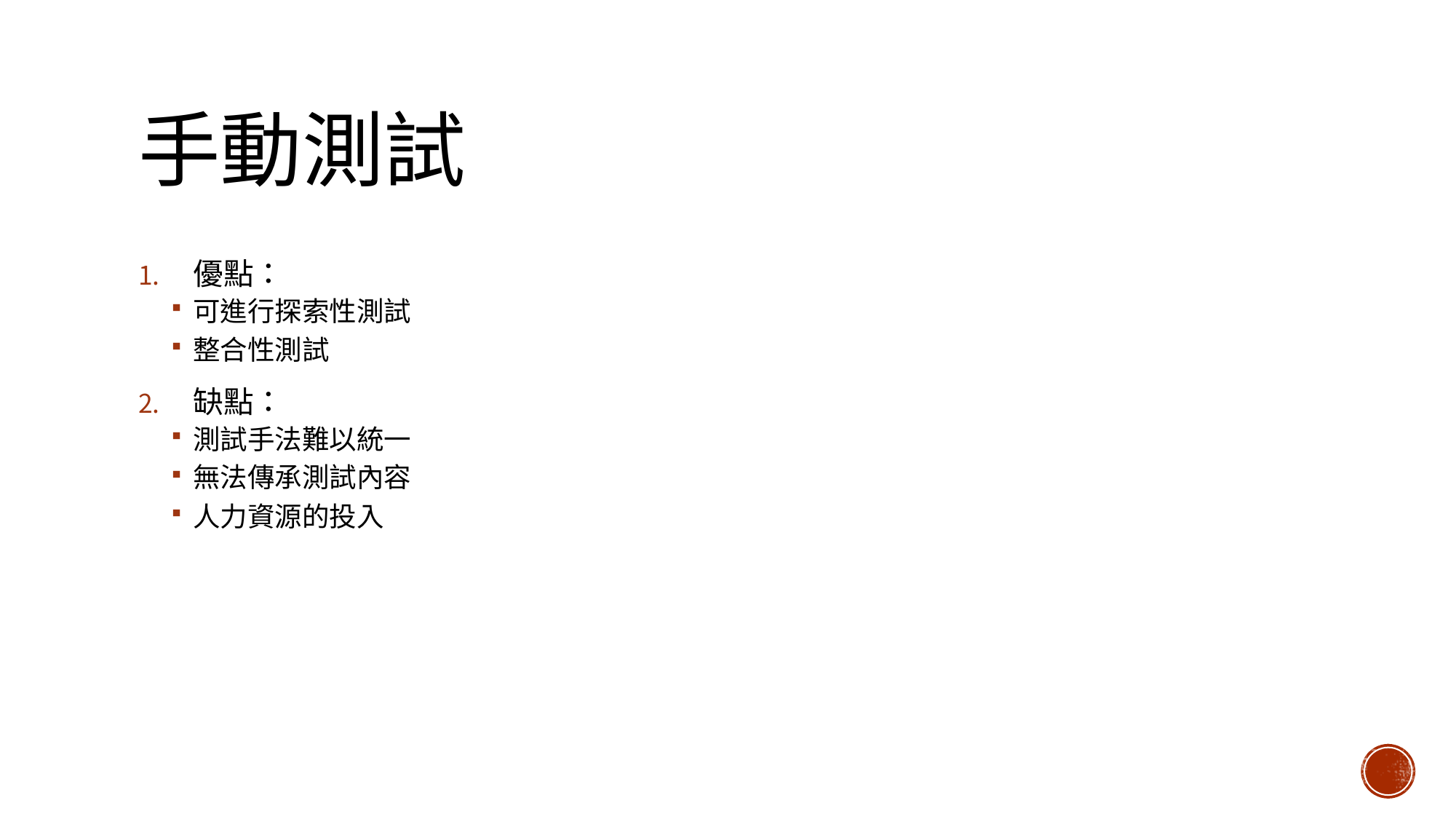

# 手動測試
優點：
可進行探索性測試
整合性測試
缺點：
測試手法難以統一
無法傳承測試內容
人力資源的投入